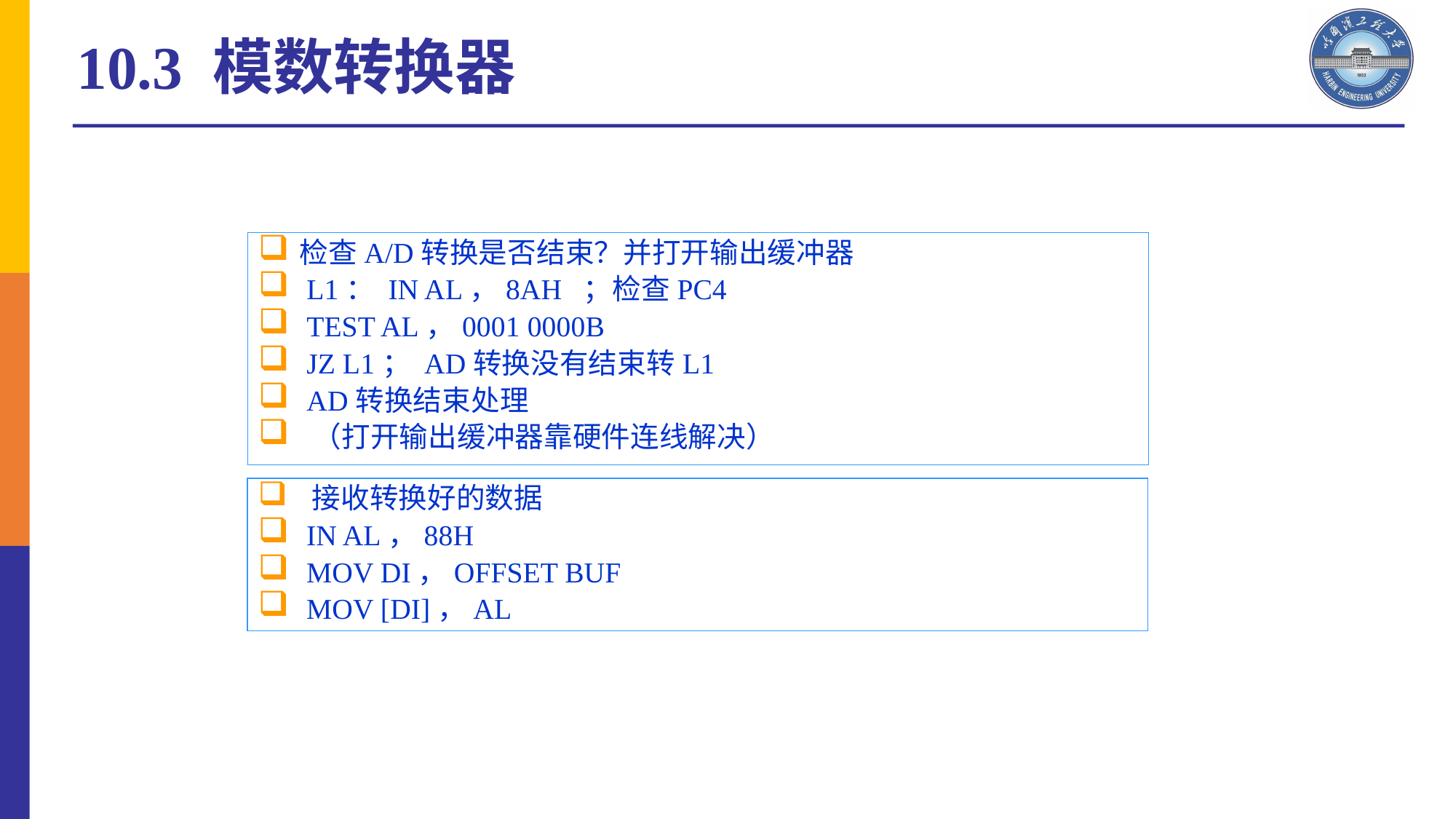

10.3 模数转换器
检查A/D转换是否结束？并打开输出缓冲器
 L1： IN AL，8AH  ；检查PC4
 TEST AL，0001 0000B
 JZ L1； AD转换没有结束转L1
 AD转换结束处理
 （打开输出缓冲器靠硬件连线解决）
 接收转换好的数据
 IN AL，88H
 MOV DI，OFFSET BUF
 MOV [DI]，AL